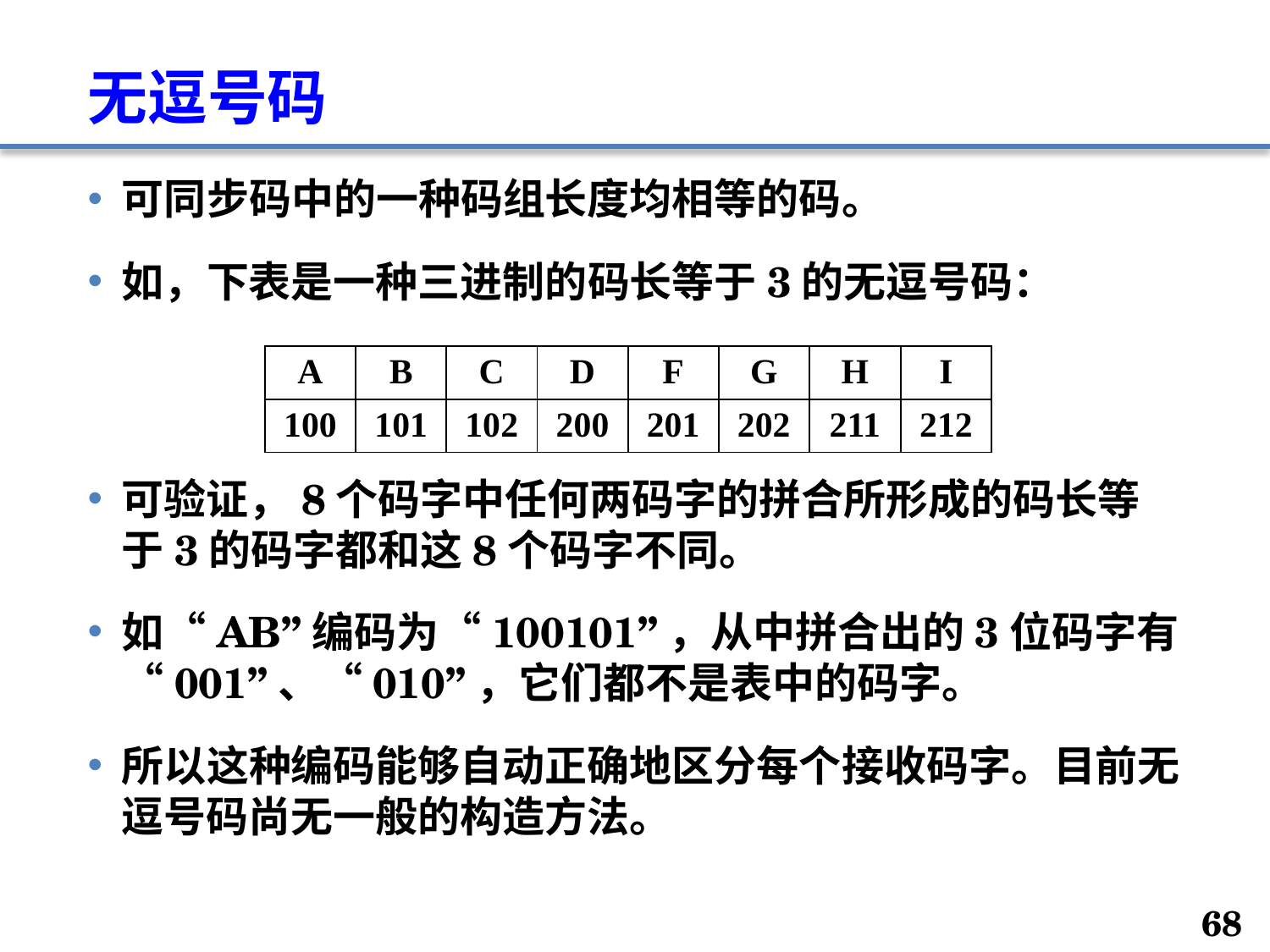

# 无逗号码
可同步码中的一种码组长度均相等的码。
如，下表是一种三进制的码长等于3的无逗号码：

可验证，8个码字中任何两码字的拼合所形成的码长等于3的码字都和这8个码字不同。
如“AB”编码为“100101”，从中拼合出的3位码字有“001”、“010”，它们都不是表中的码字。
所以这种编码能够自动正确地区分每个接收码字。目前无逗号码尚无一般的构造方法。
| A | B | C | D | F | G | H | I |
| --- | --- | --- | --- | --- | --- | --- | --- |
| 100 | 101 | 102 | 200 | 201 | 202 | 211 | 212 |
68